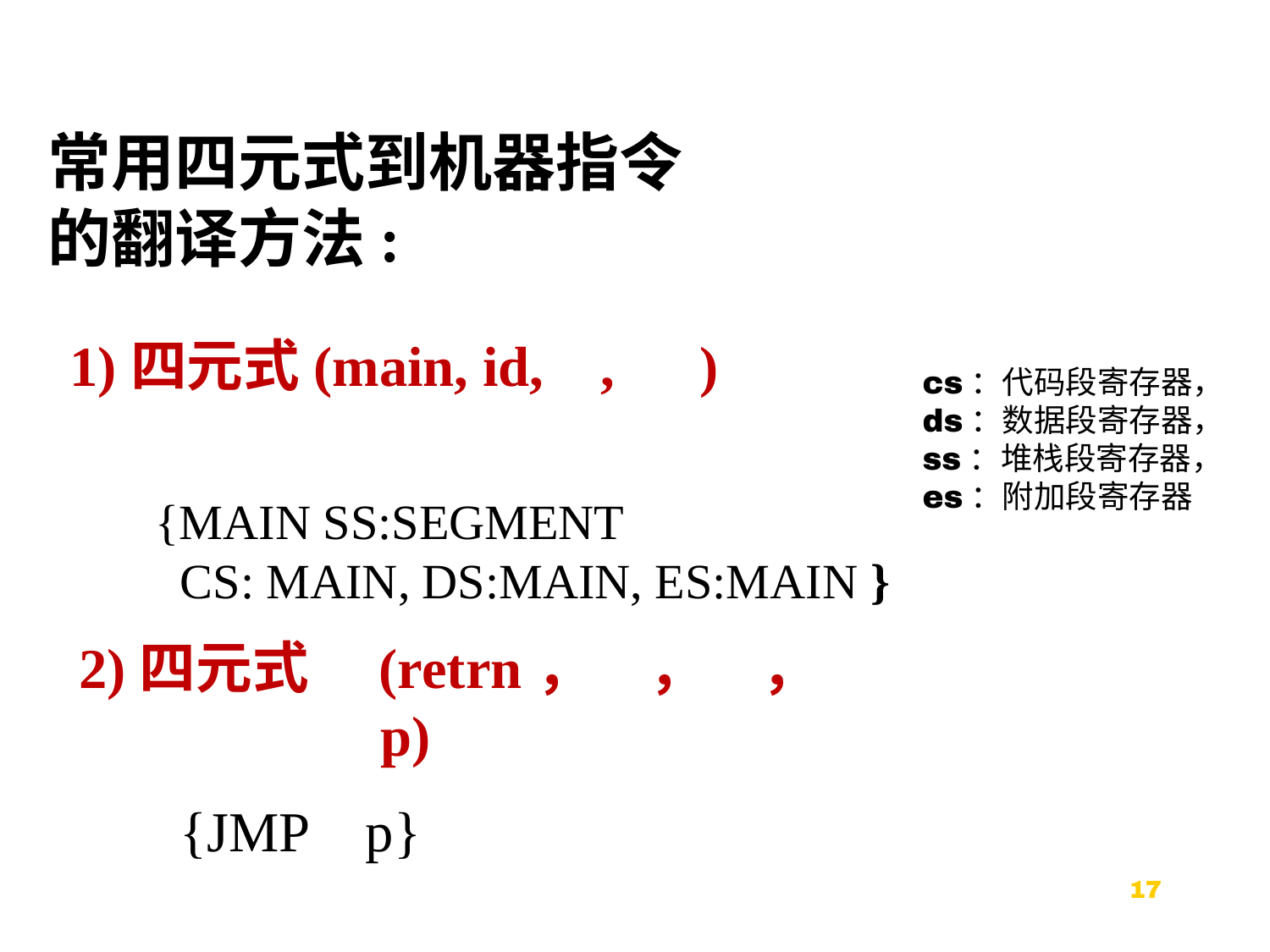

常用四元式到机器指令的翻译方法:
1)四元式(main, id,    ,      )
       {MAIN SS:SEGMENT
　　CS: MAIN, DS:MAIN, ES:MAIN }

cs：代码段寄存器，
ds：数据段寄存器，
ss：堆栈段寄存器，
es：附加段寄存器
2)四元式　(retrn，　，　，p)
{JMP    p}

17